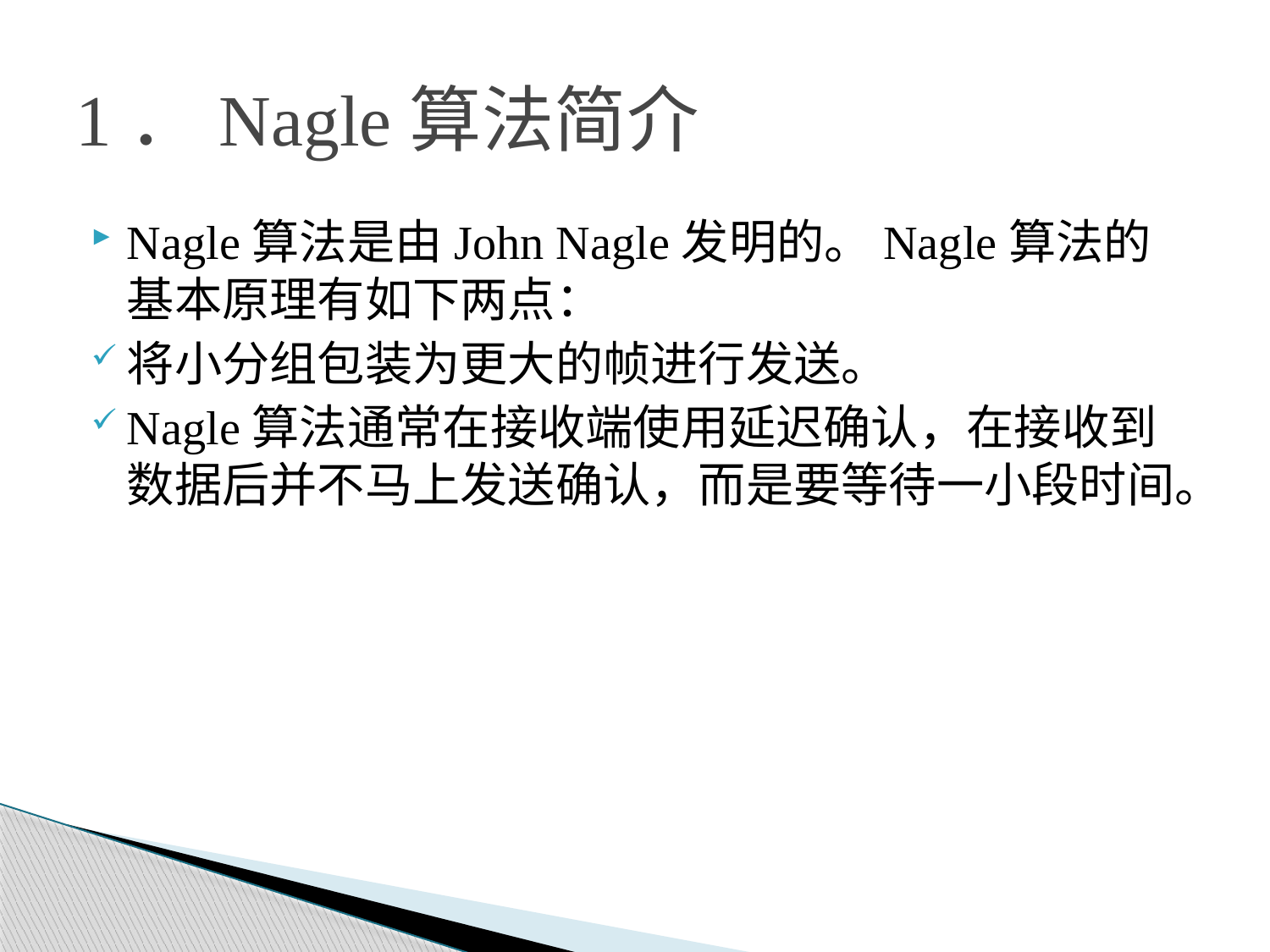

# 1．Nagle算法简介
Nagle算法是由John Nagle发明的。Nagle算法的基本原理有如下两点：
将小分组包装为更大的帧进行发送。
Nagle算法通常在接收端使用延迟确认，在接收到数据后并不马上发送确认，而是要等待一小段时间。